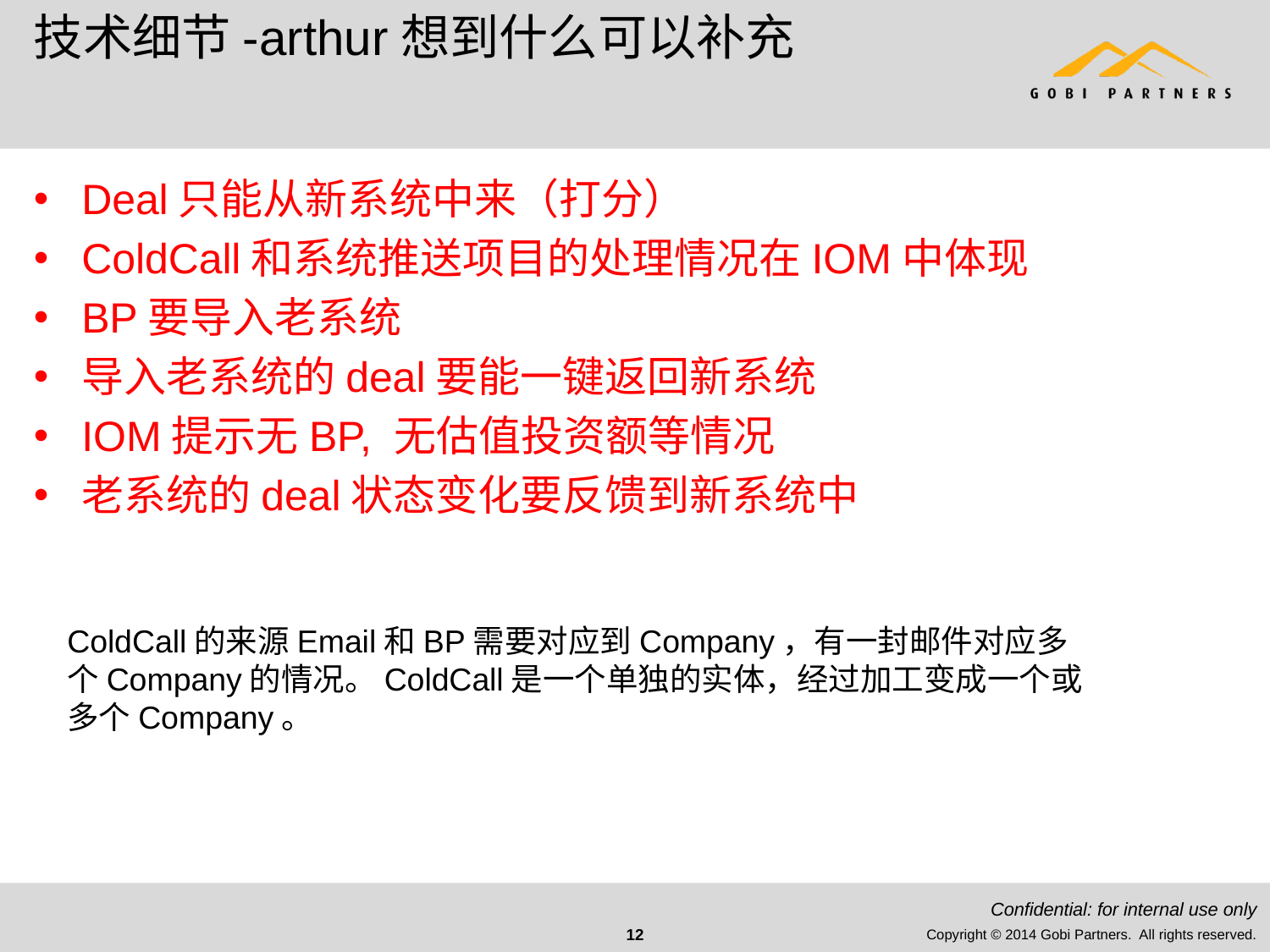

# 技术细节-arthur想到什么可以补充
Deal只能从新系统中来（打分）
ColdCall和系统推送项目的处理情况在IOM中体现
BP要导入老系统
导入老系统的deal要能一键返回新系统
IOM提示无BP, 无估值投资额等情况
老系统的deal状态变化要反馈到新系统中
ColdCall的来源Email和BP需要对应到Company，有一封邮件对应多个Company的情况。ColdCall是一个单独的实体，经过加工变成一个或多个Company。